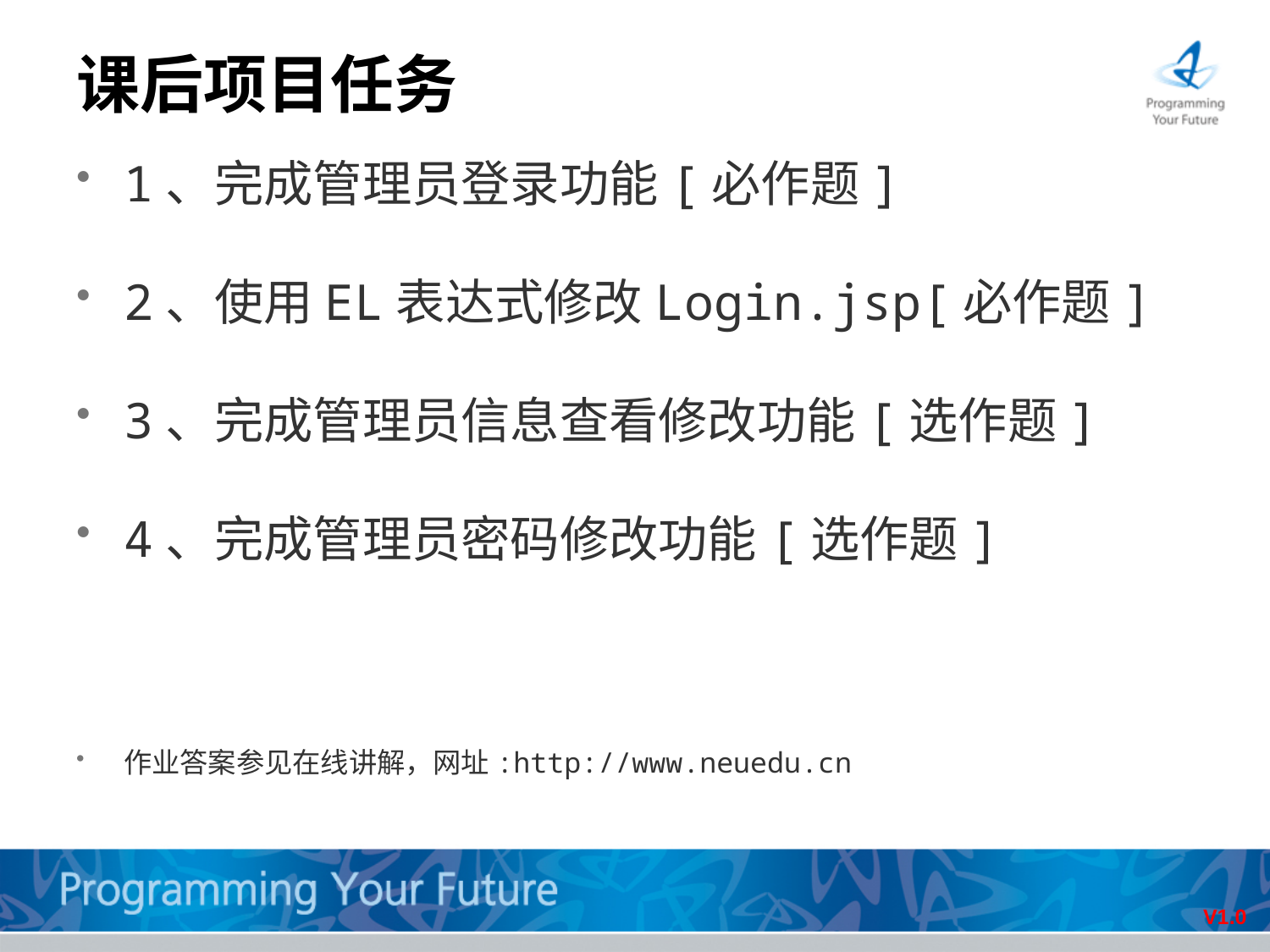

# 课后项目任务
1、完成管理员登录功能[必作题]

2、使用EL表达式修改Login.jsp[必作题]

3、完成管理员信息查看修改功能[选作题]

4、完成管理员密码修改功能[选作题]

作业答案参见在线讲解，网址:http://www.neuedu.cn